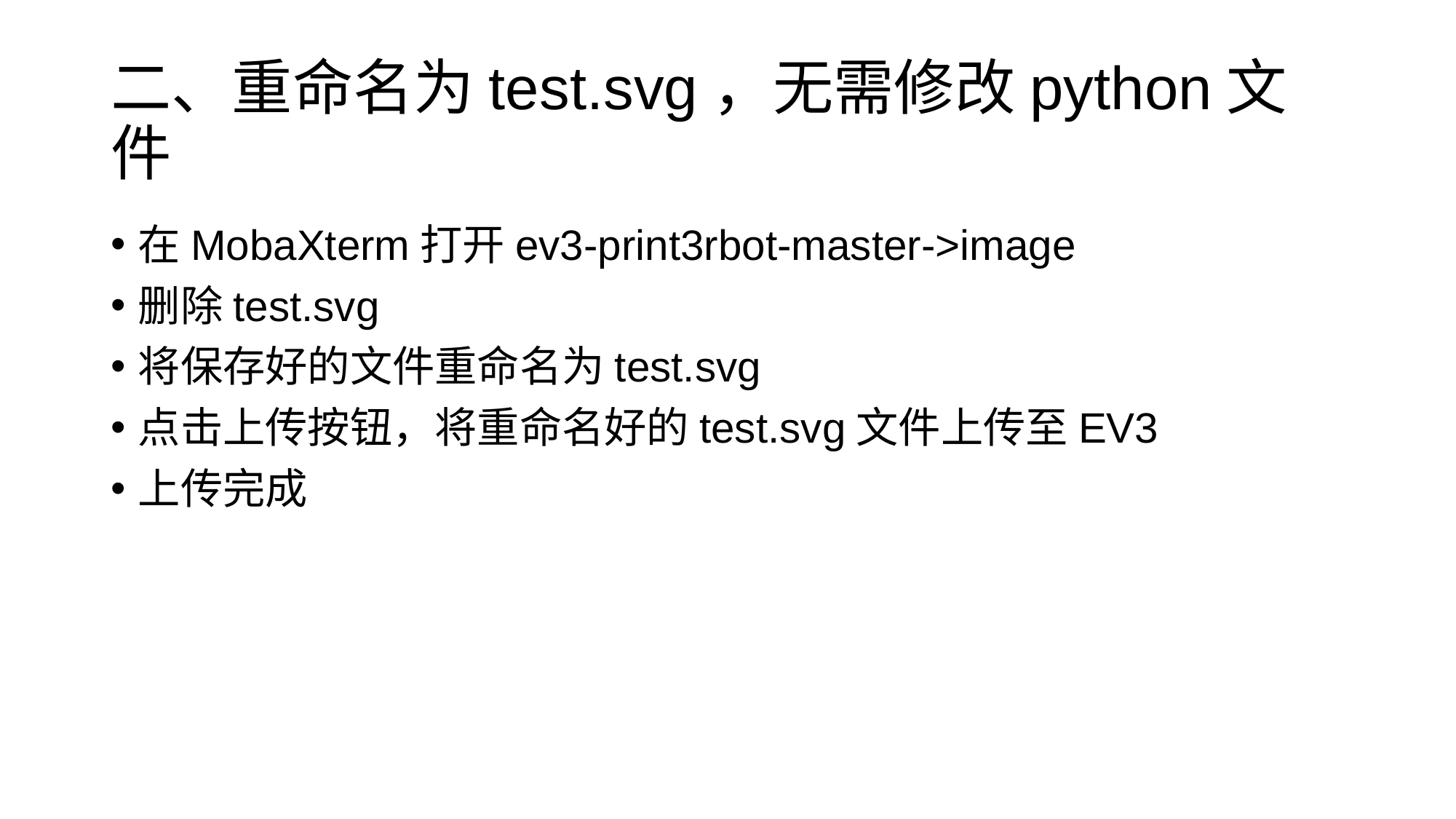

# 二、重命名为test.svg，无需修改python文件
在MobaXterm打开ev3-print3rbot-master->image
删除test.svg
将保存好的文件重命名为test.svg
点击上传按钮，将重命名好的test.svg文件上传至EV3
上传完成